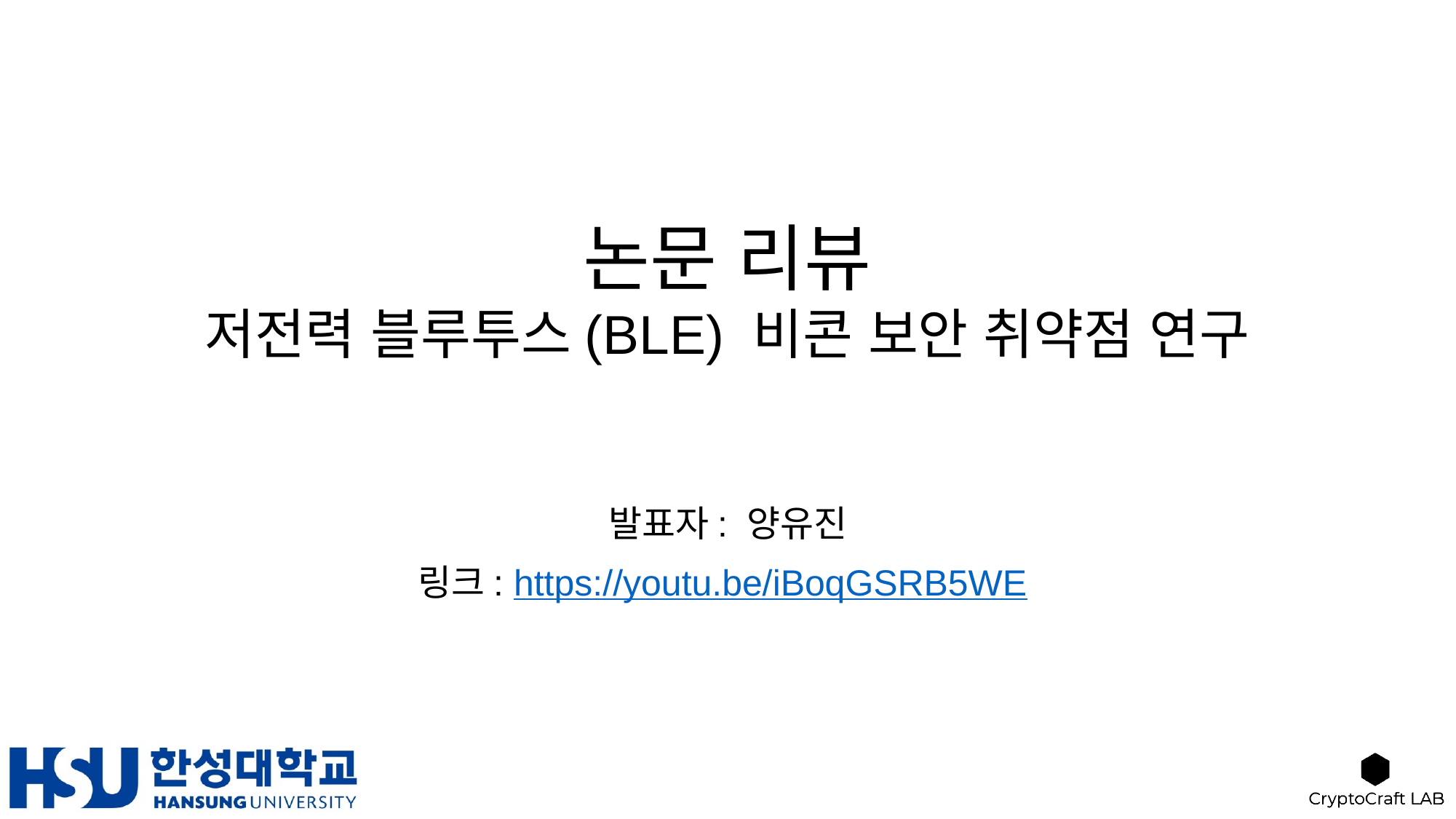

# 논문 리뷰 저전력 블루투스(BLE) 비콘 보안 취약점 연구
발표자: 양유진
링크: https://youtu.be/iBoqGSRB5WE